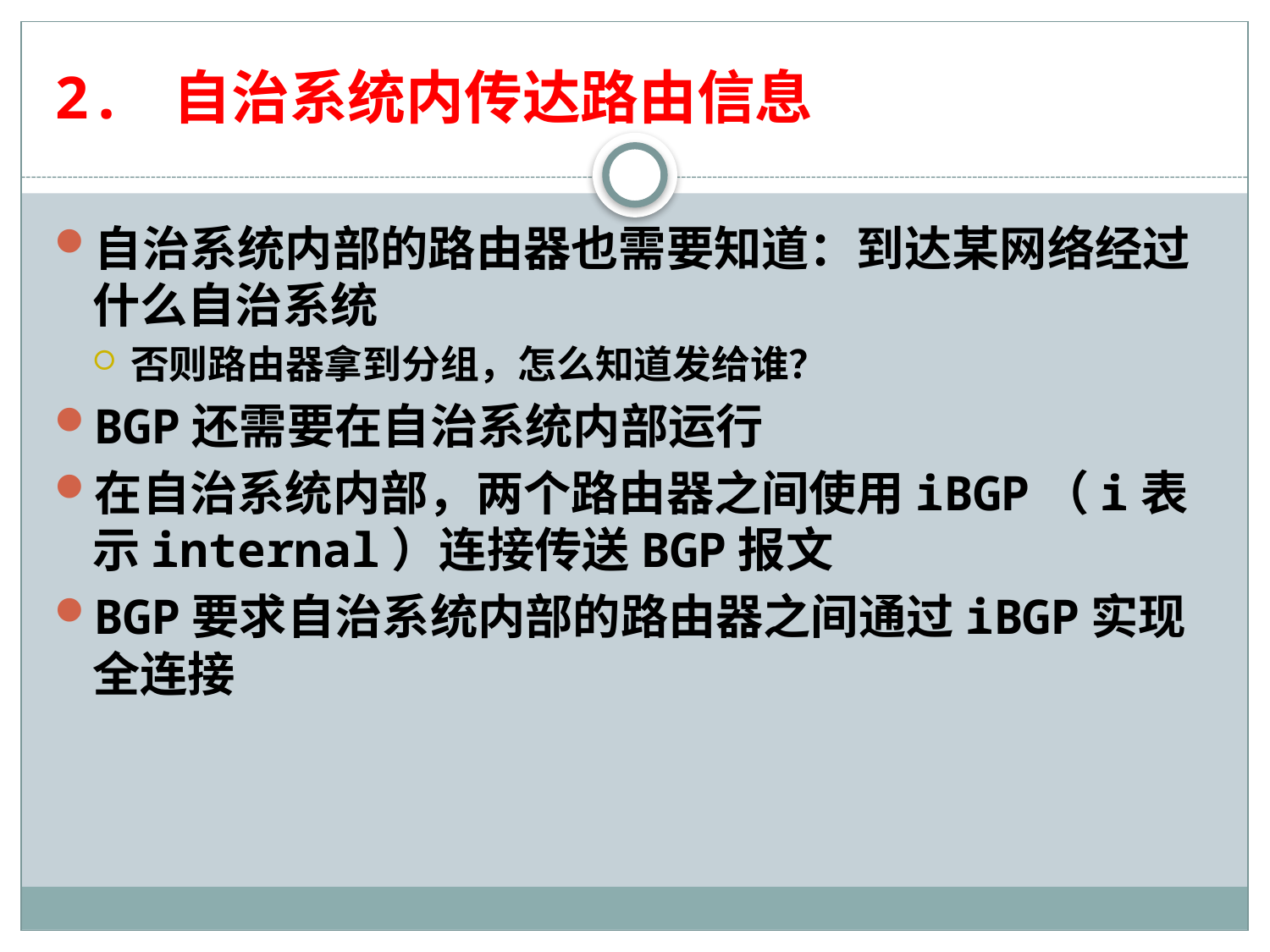

# 2. 自治系统内传达路由信息
自治系统内部的路由器也需要知道：到达某网络经过什么自治系统
否则路由器拿到分组，怎么知道发给谁？
BGP还需要在自治系统内部运行
在自治系统内部，两个路由器之间使用iBGP（i表示internal）连接传送BGP报文
BGP要求自治系统内部的路由器之间通过iBGP实现全连接